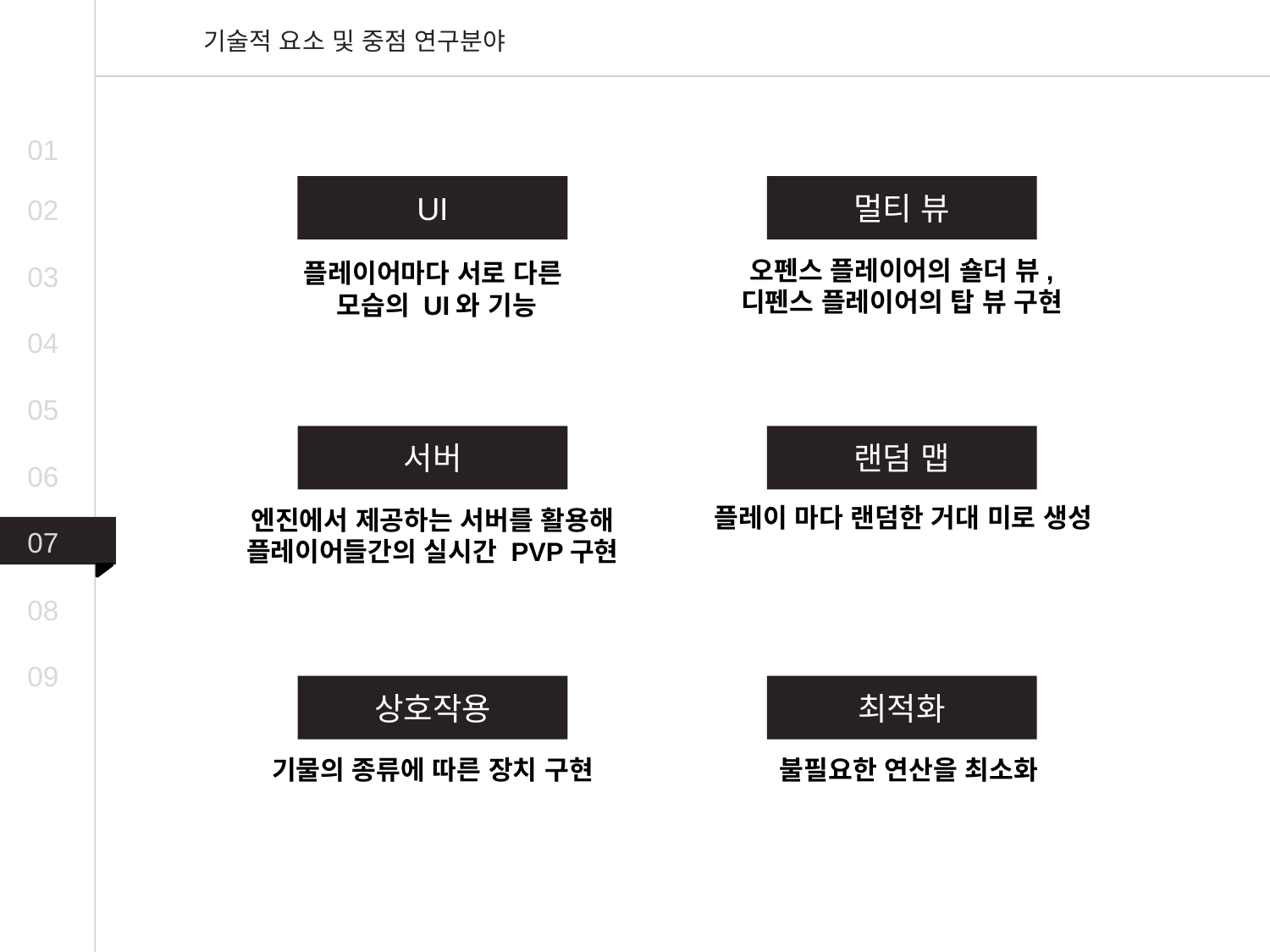

기술적 요소 및 중점 연구분야
01
UI
플레이어마다 서로 다른
모습의 UI와 기능
멀티 뷰
오펜스 플레이어의 숄더 뷰,
디펜스 플레이어의 탑 뷰 구현

서버
엔진에서 제공하는 서버를 활용해
플레이어들간의 실시간 PVP구현
랜덤 맵
플레이 마다 랜덤한 거대 미로 생성
상호작용
기물의 종류에 따른 장치 구현
최적화
불필요한 연산을 최소화
02
03
04
05
06

07
08
09